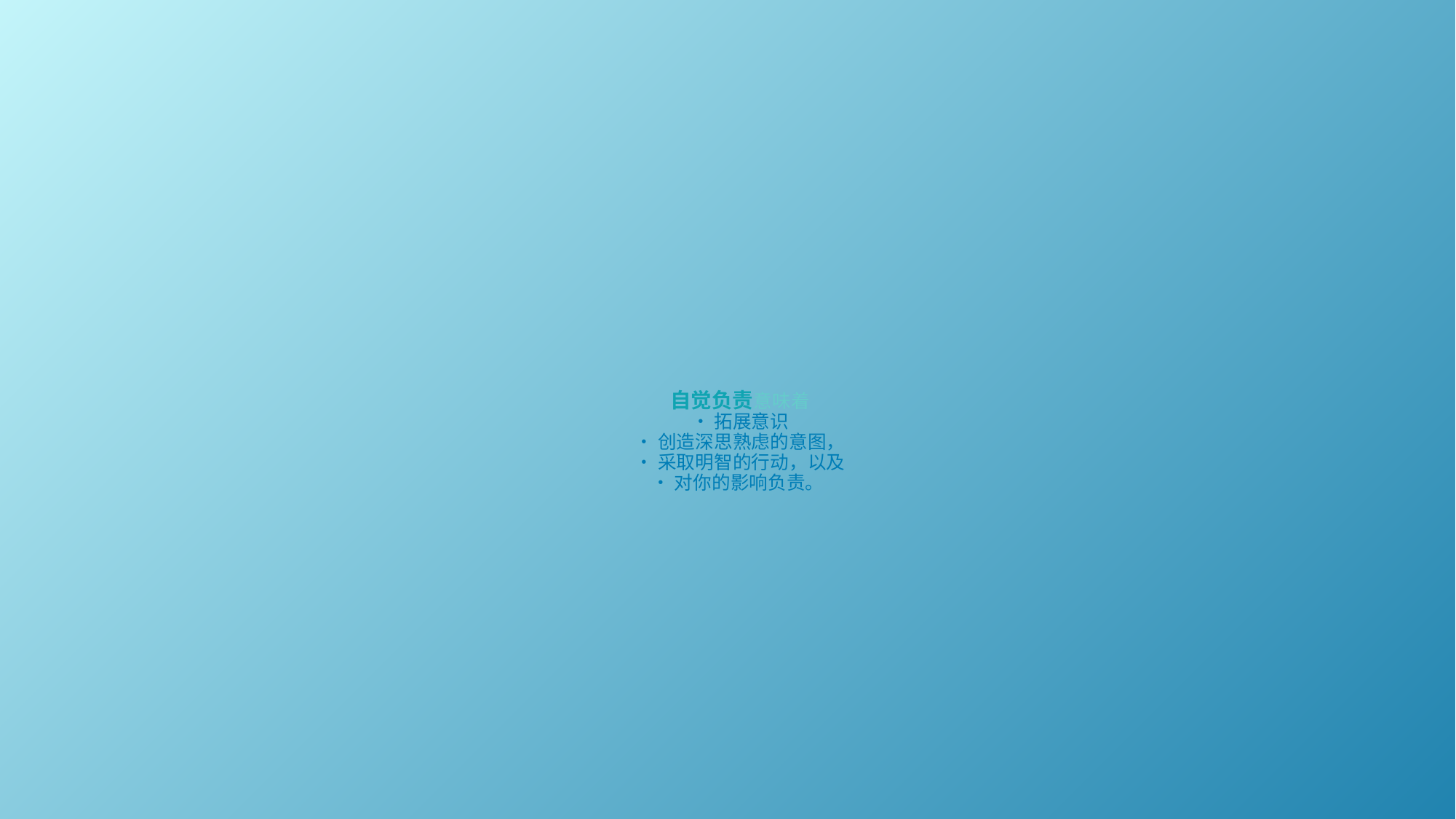

# 自觉负责意味着 • 拓展意识 • 创造深思熟虑的意图， • 采取明智的行动，以及 • 对你的影响负责。